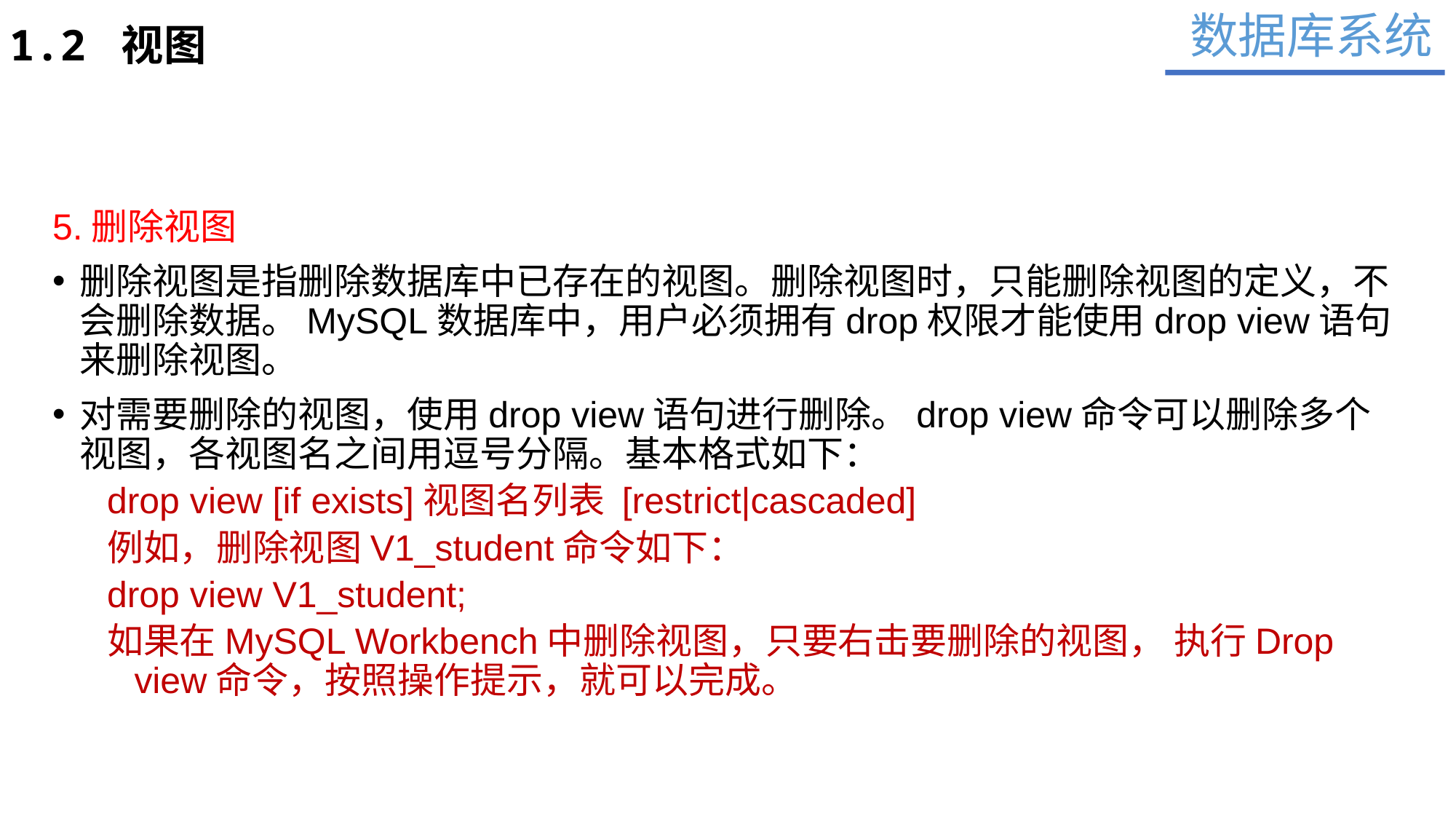

数据库系统
1.2 视图

5.删除视图
删除视图是指删除数据库中已存在的视图。删除视图时，只能删除视图的定义，不会删除数据。MySQL数据库中，用户必须拥有drop权限才能使用drop view语句来删除视图。
对需要删除的视图，使用drop view语句进行删除。drop view命令可以删除多个视图，各视图名之间用逗号分隔。基本格式如下：
drop view [if exists]视图名列表 [restrict|cascaded]
例如，删除视图V1_student命令如下：
drop view V1_student;
如果在MySQL Workbench中删除视图，只要右击要删除的视图， 执行Drop view命令，按照操作提示，就可以完成。